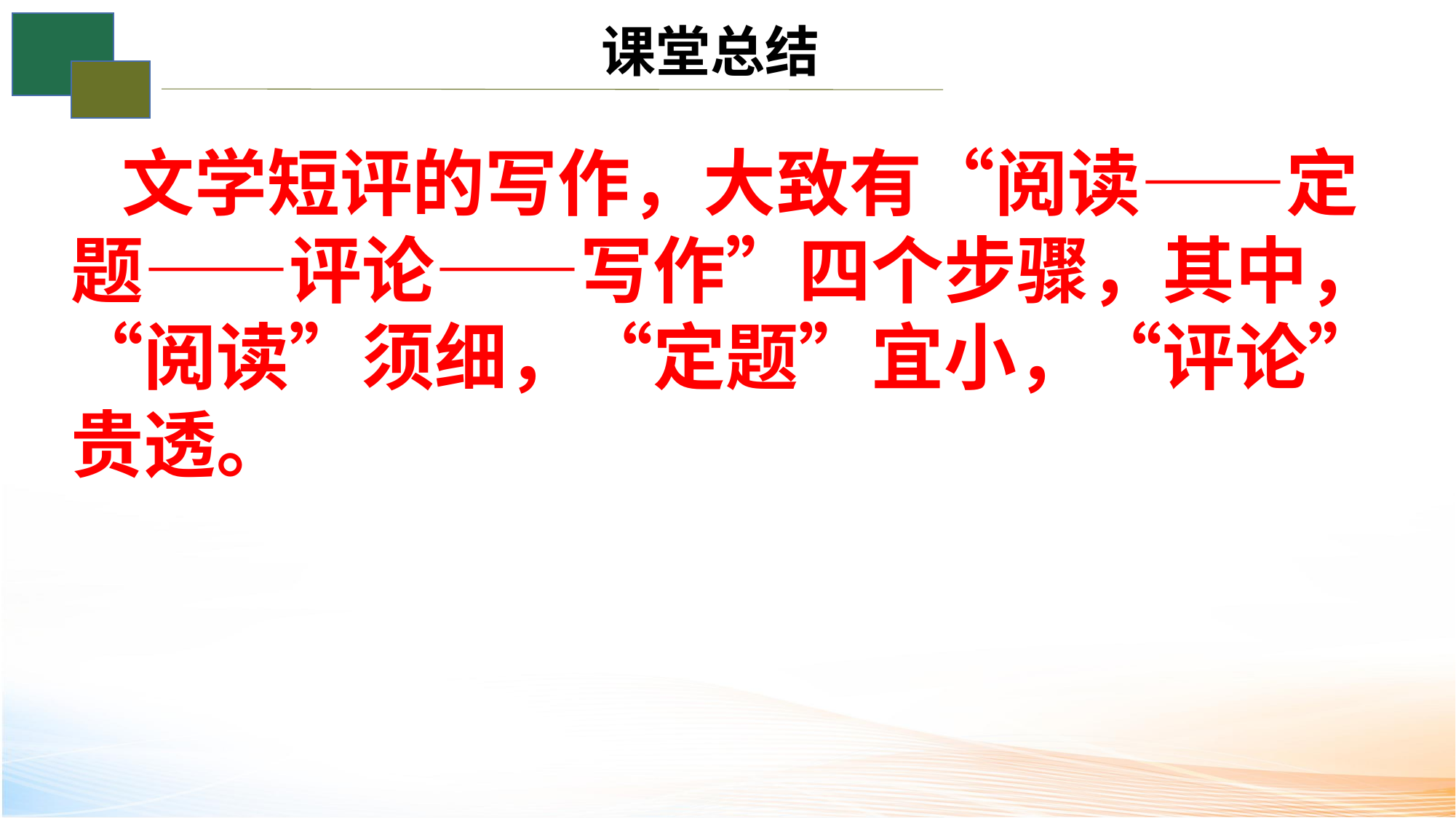

课堂总结

  文学短评的写作，大致有“阅读——定题——评论——写作”四个步骤，其中，“阅读”须细，“定题”宜小，“评论”贵透。